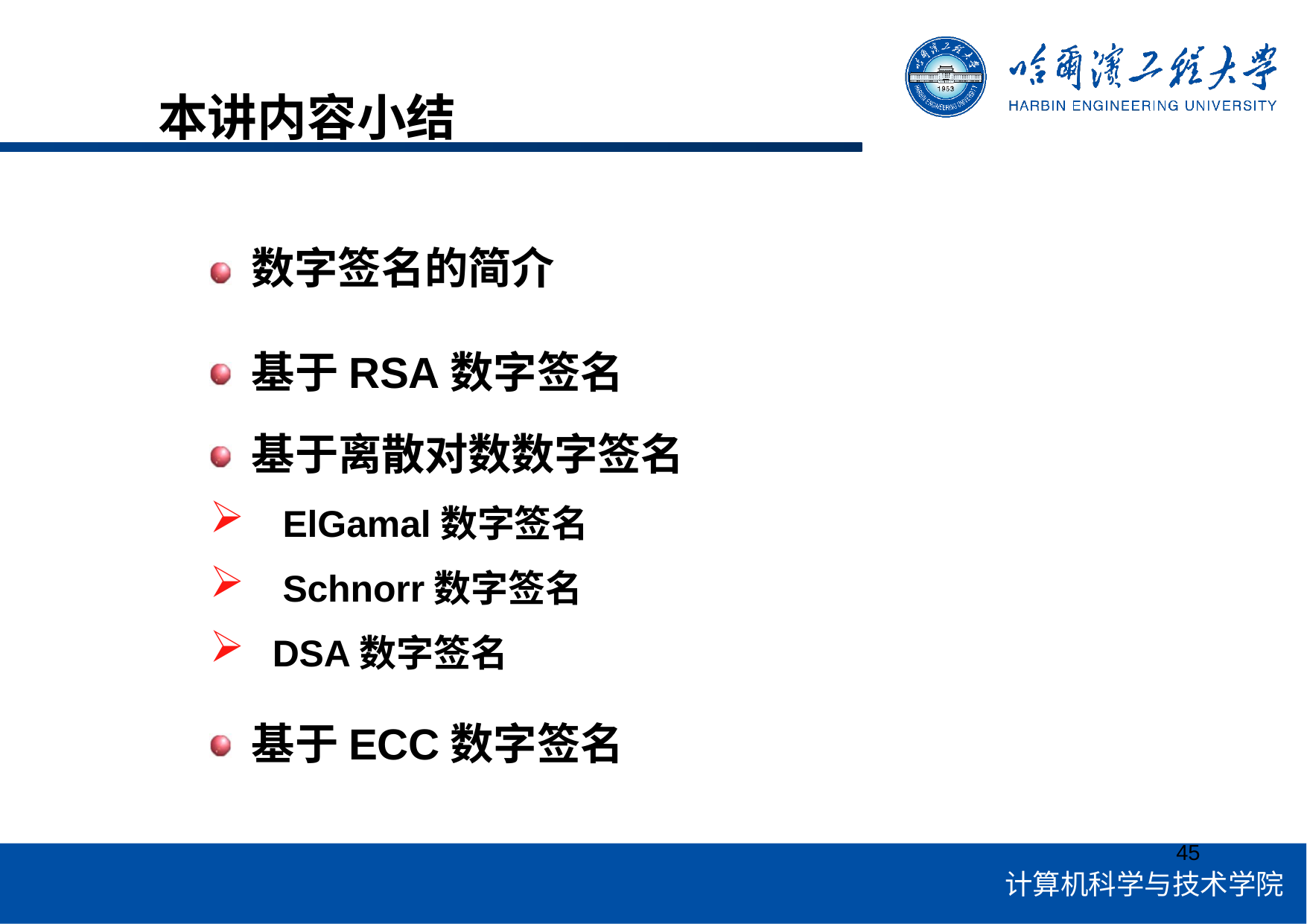

# 本讲内容小结
数字签名的简介

基于RSA数字签名
基于离散对数数字签名
   ElGamal数字签名
   Schnorr数字签名
  DSA数字签名
基于ECC数字签名

45